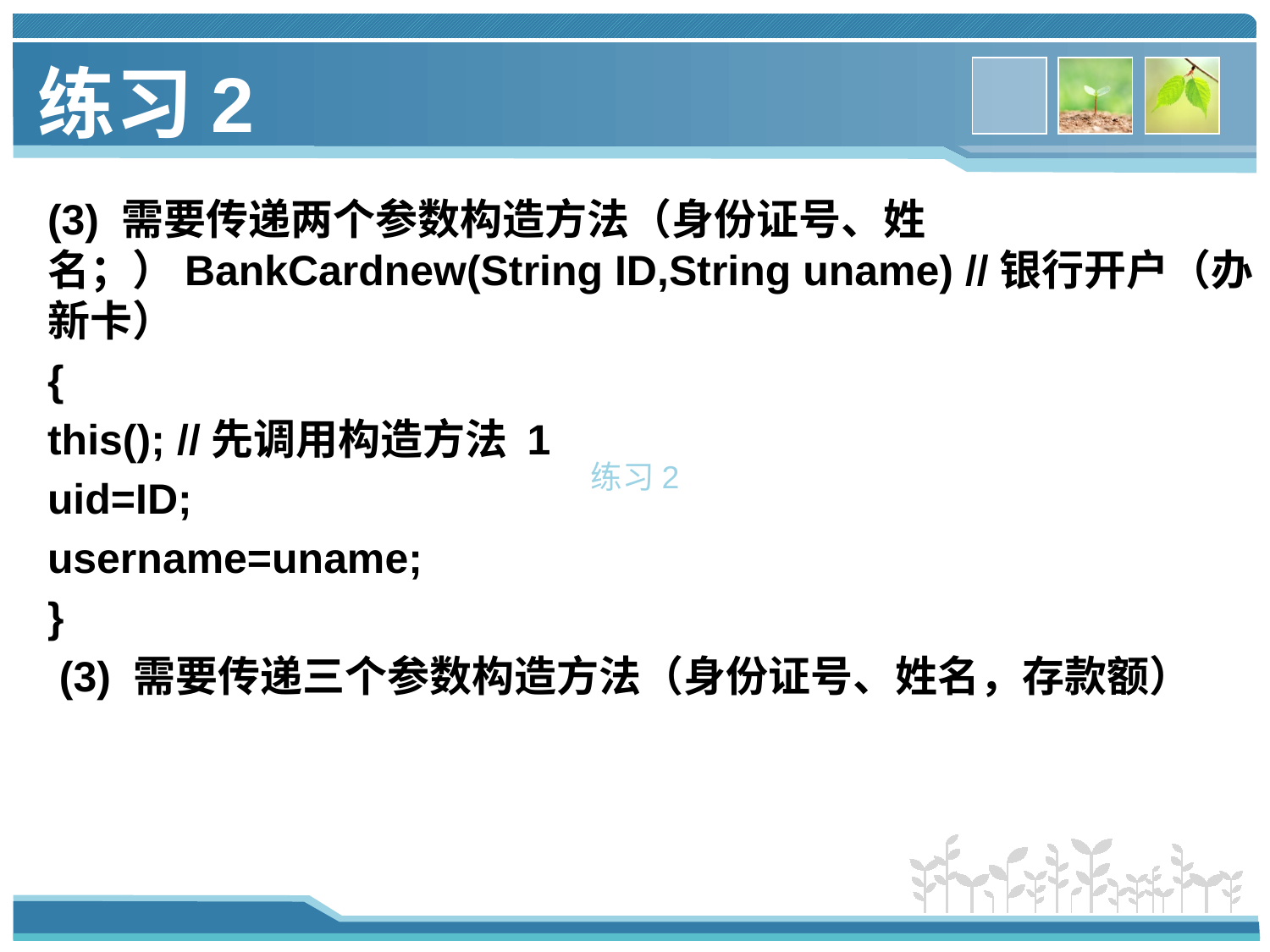

练习2
(3) 需要传递两个参数构造方法（身份证号、姓名；）BankCardnew(String ID,String uname) //银行开户（办新卡）
{
this(); //先调用构造方法 1
uid=ID;
username=uname;
}
 (3) 需要传递三个参数构造方法（身份证号、姓名，存款额）

练习2